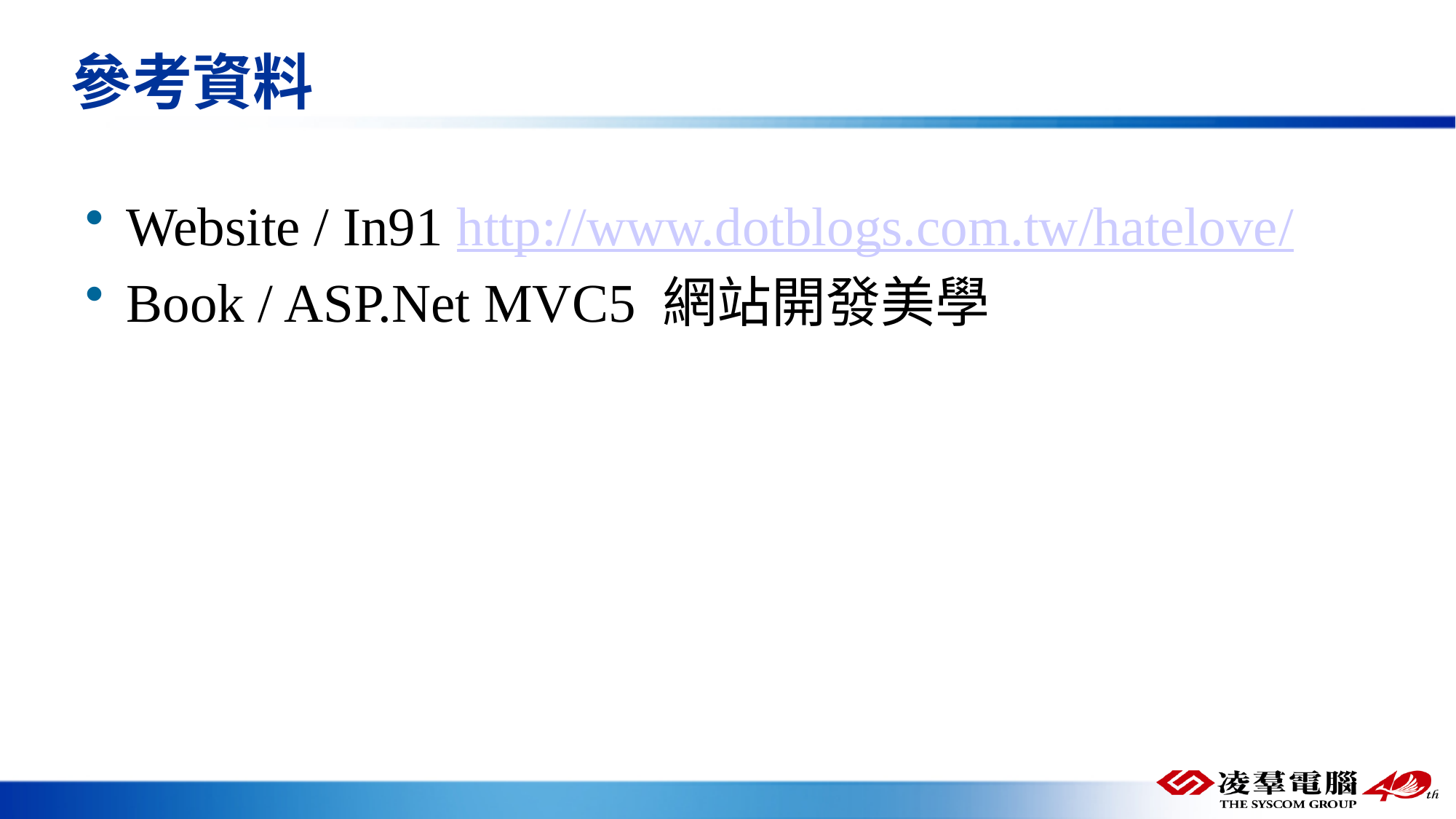

# 參考資料
Website / In91 http://www.dotblogs.com.tw/hatelove/
Book / ASP.Net MVC5 網站開發美學